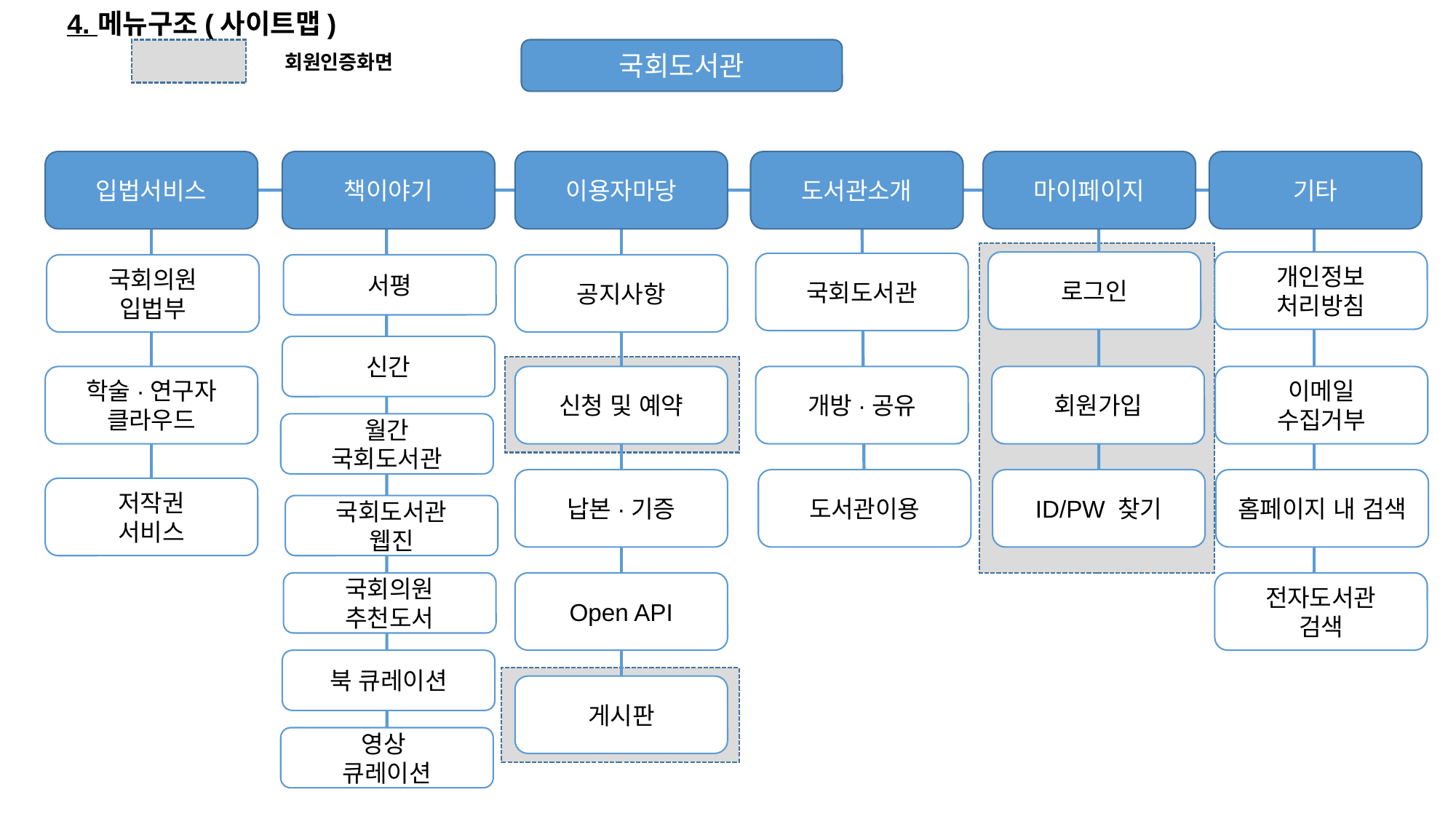

4. 메뉴구조(사이트맵)
국회도서관

회원인증화면
입법서비스
책이야기
이용자마당
도서관소개
마이페이지
기타

로그인
개인정보
처리방침
국회도서관
국회의원
입법부
서평
공지사항
신간

학술·연구자 클라우드
신청 및 예약
개방·공유
회원가입
이메일
수집거부
월간
국회도서관
납본·기증
도서관이용
ID/PW 찾기
홈페이지 내 검색
저작권
서비스
국회도서관
웹진
국회의원
추천도서
Open API
전자도서관
검색
북 큐레이션

게시판
영상
큐레이션